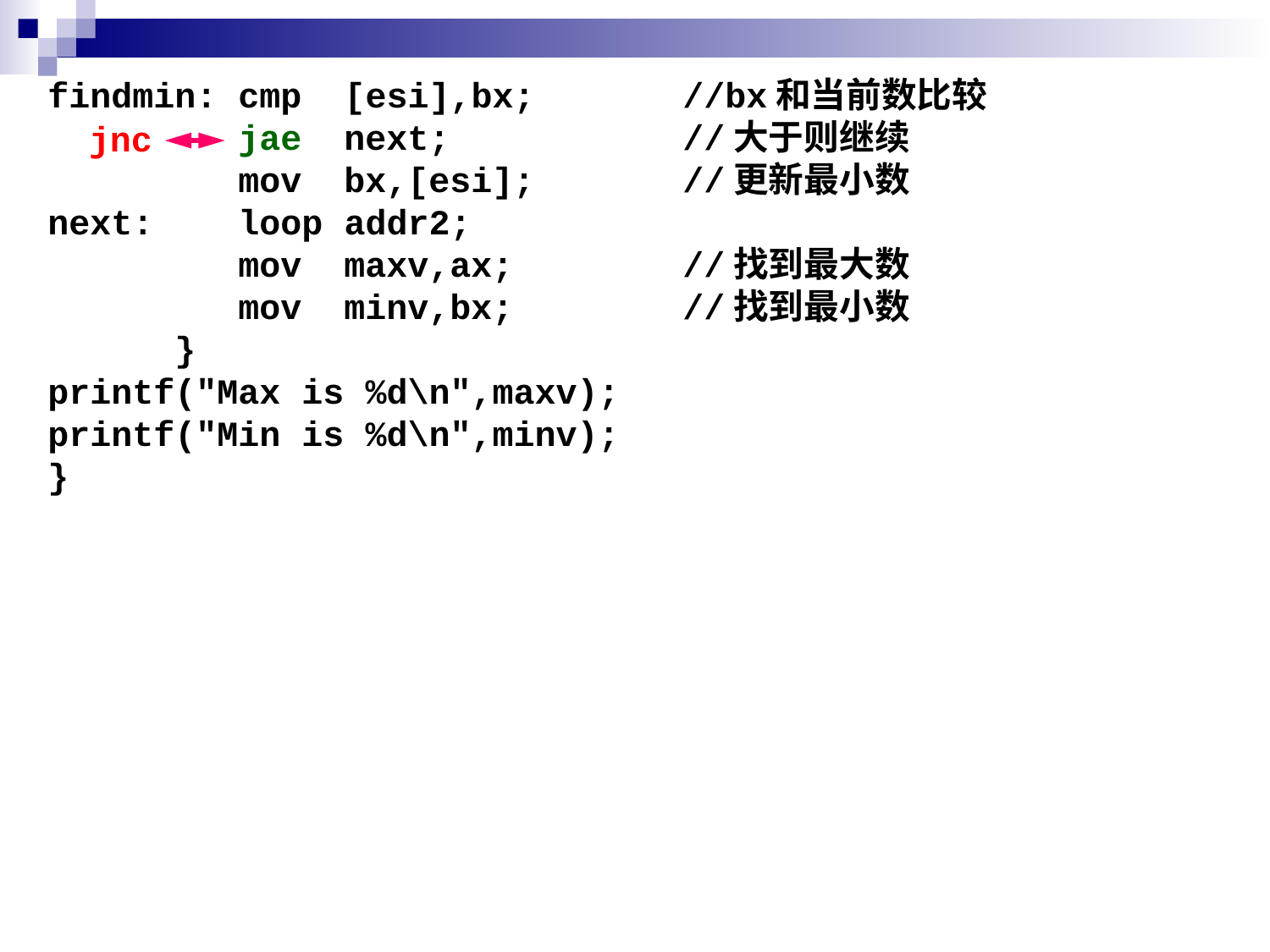

findmin: cmp  [esi],bx;		//bx和当前数比较
	   jae  next;		//大于则继续
	   mov  bx,[esi];		//更新最小数
next:    loop addr2;
	   mov  maxv,ax;		//找到最大数
	   mov  minv,bx;		//找到最小数
      }
printf("Max is %d\n",maxv);
printf("Min is %d\n",minv);
}
jnc